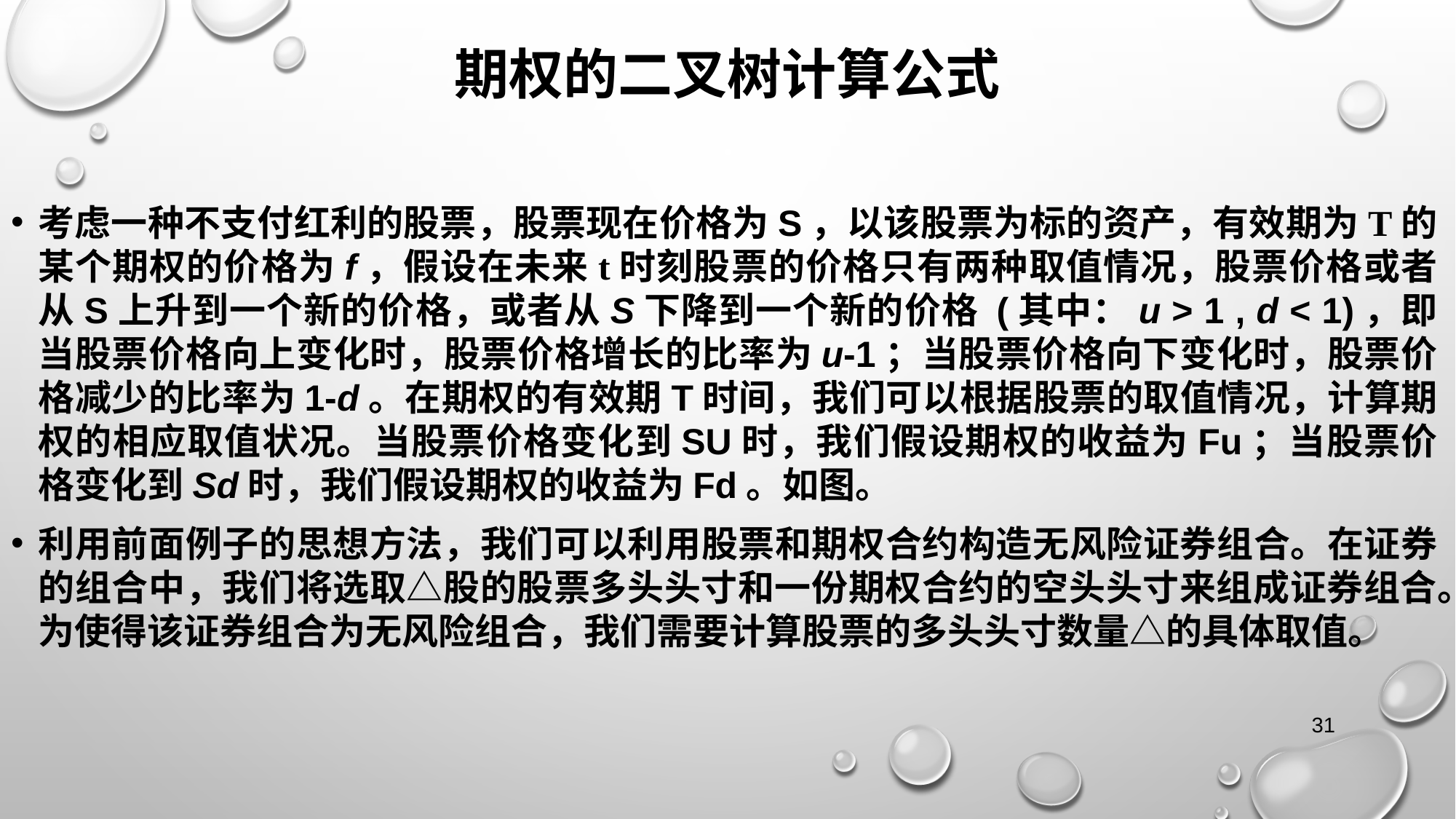

# 期权的二叉树计算公式
考虑一种不支付红利的股票，股票现在价格为S，以该股票为标的资产，有效期为T的某个期权的价格为f，假设在未来t时刻股票的价格只有两种取值情况，股票价格或者从S上升到一个新的价格，或者从S下降到一个新的价格 (其中：u > 1 , d < 1)，即当股票价格向上变化时，股票价格增长的比率为u-1；当股票价格向下变化时，股票价格减少的比率为1-d。在期权的有效期T时间，我们可以根据股票的取值情况，计算期权的相应取值状况。当股票价格变化到Su时，我们假设期权的收益为fu；当股票价格变化到Sd时，我们假设期权的收益为fd。如图。
利用前面例子的思想方法，我们可以利用股票和期权合约构造无风险证券组合。在证券的组合中，我们将选取△股的股票多头头寸和一份期权合约的空头头寸来组成证券组合。为使得该证券组合为无风险组合，我们需要计算股票的多头头寸数量△的具体取值。

31